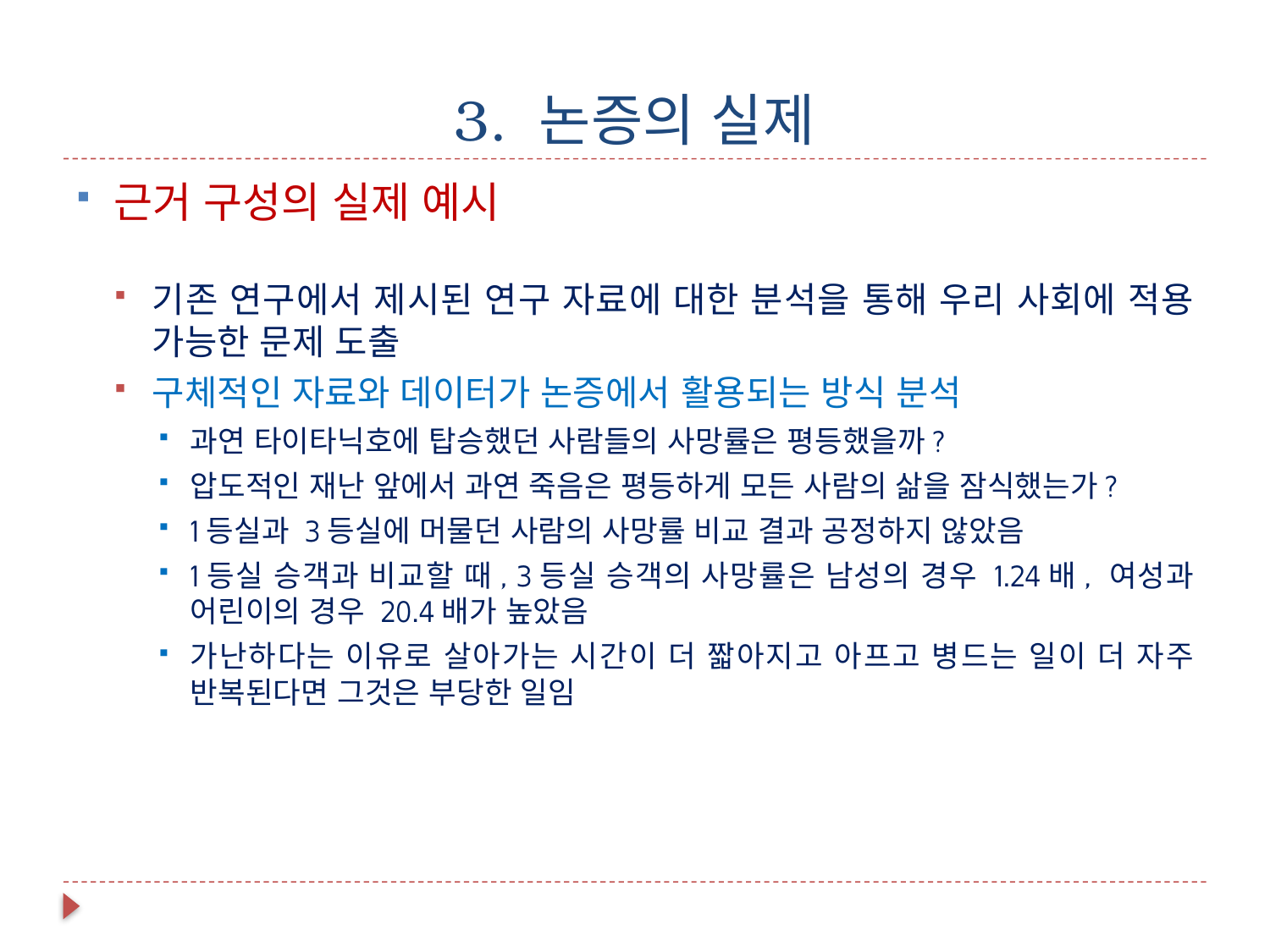

# 3. 논증의 실제
근거 구성의 실제 예시

기존 연구에서 제시된 연구 자료에 대한 분석을 통해 우리 사회에 적용 가능한 문제 도출
구체적인 자료와 데이터가 논증에서 활용되는 방식 분석
과연 타이타닉호에 탑승했던 사람들의 사망률은 평등했을까?
압도적인 재난 앞에서 과연 죽음은 평등하게 모든 사람의 삶을 잠식했는가?
1등실과 3등실에 머물던 사람의 사망률 비교 결과 공정하지 않았음
1등실 승객과 비교할 때, 3등실 승객의 사망률은 남성의 경우 1.24배, 여성과 어린이의 경우 20.4배가 높았음
가난하다는 이유로 살아가는 시간이 더 짧아지고 아프고 병드는 일이 더 자주 반복된다면 그것은 부당한 일임